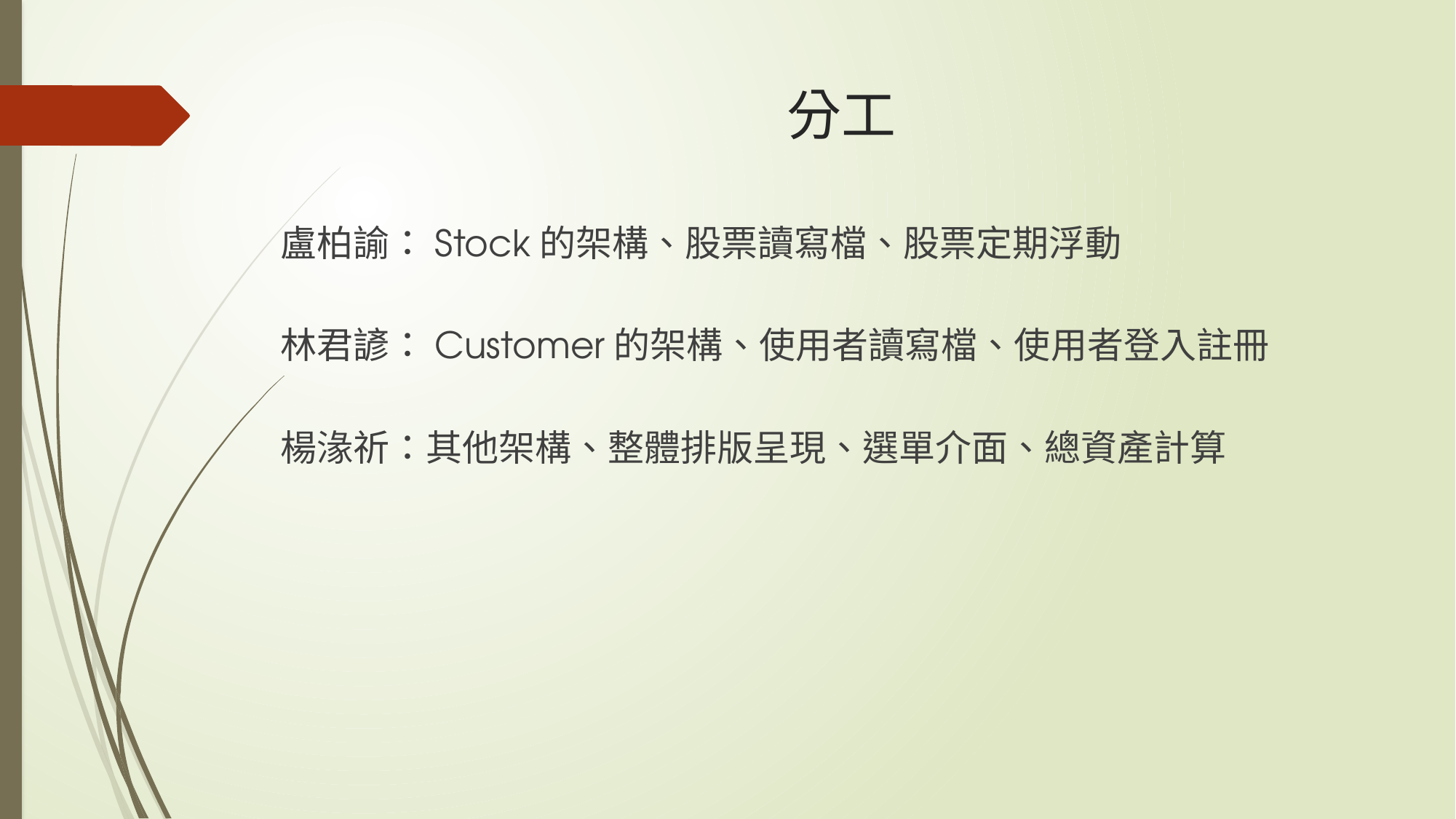

# 分工
盧柏諭：Stock的架構、股票讀寫檔、股票定期浮動
林君諺：Customer的架構、使用者讀寫檔、使用者登入註冊
楊湪祈：其他架構、整體排版呈現、選單介面、總資產計算